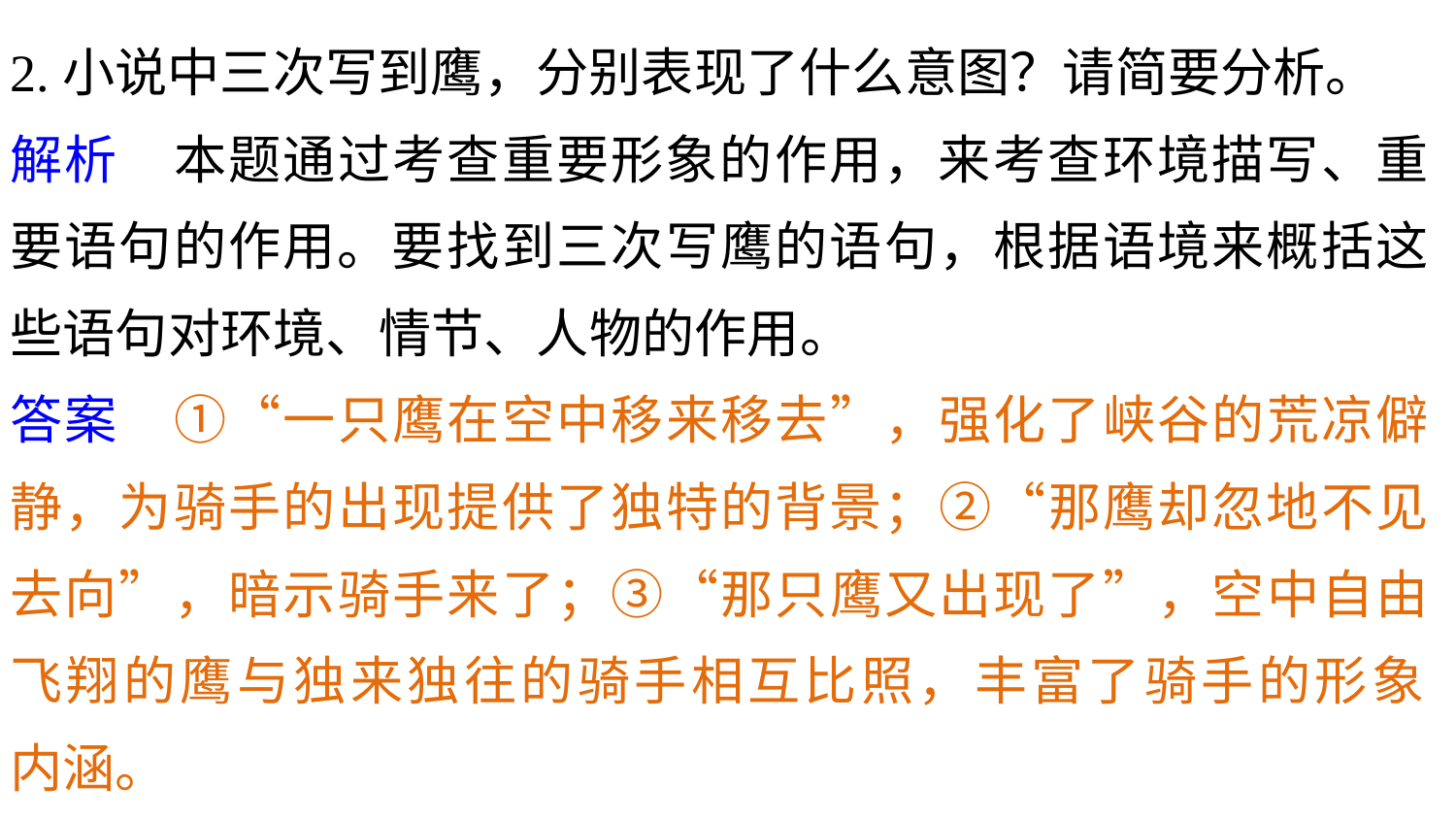

2.小说中三次写到鹰，分别表现了什么意图？请简要分析。
解析　本题通过考查重要形象的作用，来考查环境描写、重要语句的作用。要找到三次写鹰的语句，根据语境来概括这些语句对环境、情节、人物的作用。
答案　①“一只鹰在空中移来移去”，强化了峡谷的荒凉僻静，为骑手的出现提供了独特的背景；②“那鹰却忽地不见去向”，暗示骑手来了；③“那只鹰又出现了”，空中自由飞翔的鹰与独来独往的骑手相互比照，丰富了骑手的形象
内涵。